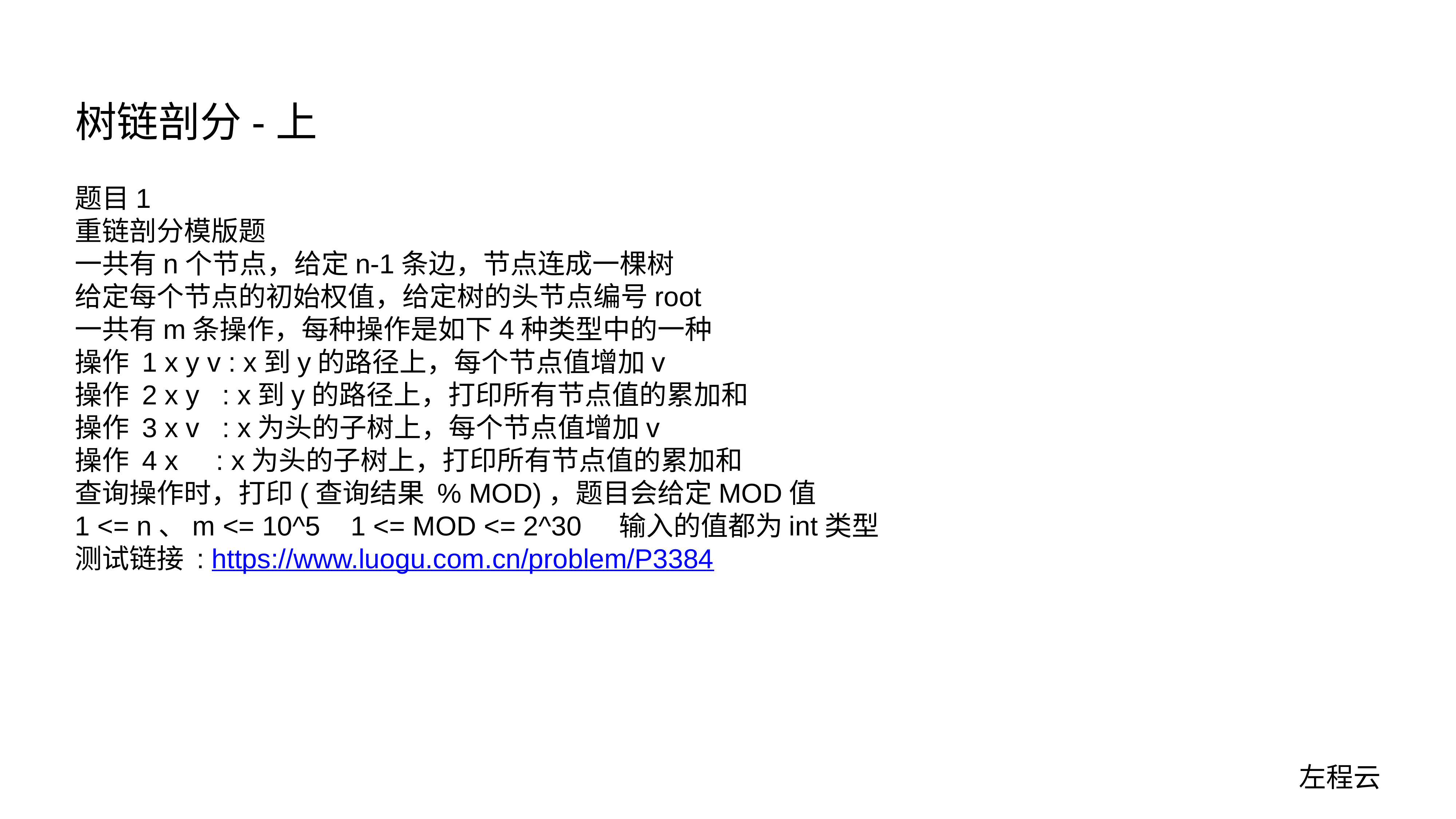

# 树链剖分-上
题目1
重链剖分模版题
一共有n个节点，给定n-1条边，节点连成一棵树
给定每个节点的初始权值，给定树的头节点编号root
一共有m条操作，每种操作是如下4种类型中的一种
操作 1 x y v : x到y的路径上，每个节点值增加v
操作 2 x y   : x到y的路径上，打印所有节点值的累加和
操作 3 x v   : x为头的子树上，每个节点值增加v
操作 4 x     : x为头的子树上，打印所有节点值的累加和
查询操作时，打印(查询结果 % MOD)，题目会给定MOD值
1 <= n、m <= 10^5    1 <= MOD <= 2^30    输入的值都为int类型
测试链接 : https://www.luogu.com.cn/problem/P3384
左程云